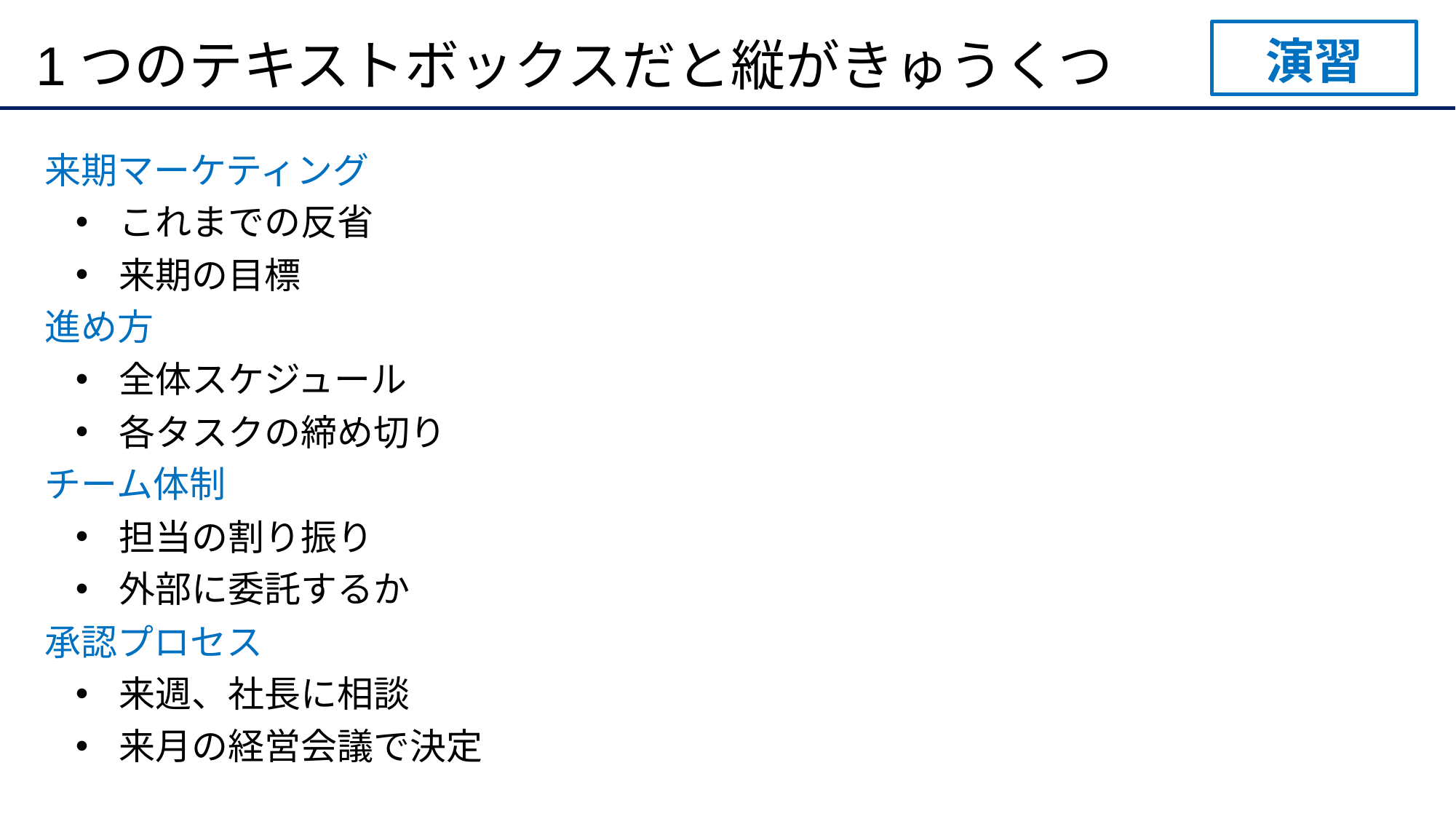

演習
# 1つのテキストボックスだと縦がきゅうくつ
来期マーケティング
これまでの反省
来期の目標
進め方
全体スケジュール
各タスクの締め切り
チーム体制
担当の割り振り
外部に委託するか
承認プロセス
来週、社長に相談
来月の経営会議で決定